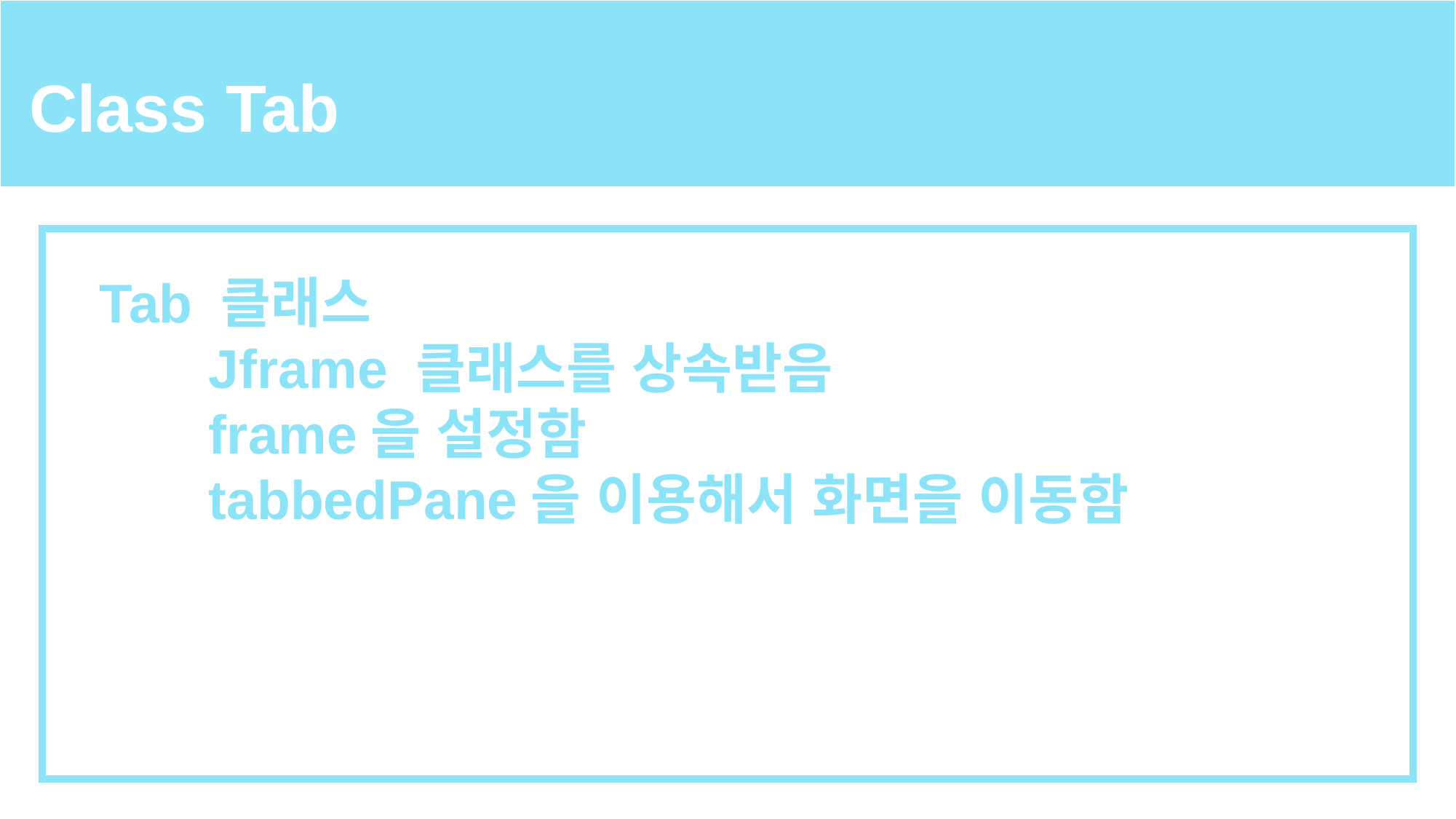

| Class Tab |  |  |
| --- | --- | --- |
|  |  |  |

Tab 클래스
	Jframe 클래스를 상속받음
	frame을 설정함
	tabbedPane을 이용해서 화면을 이동함